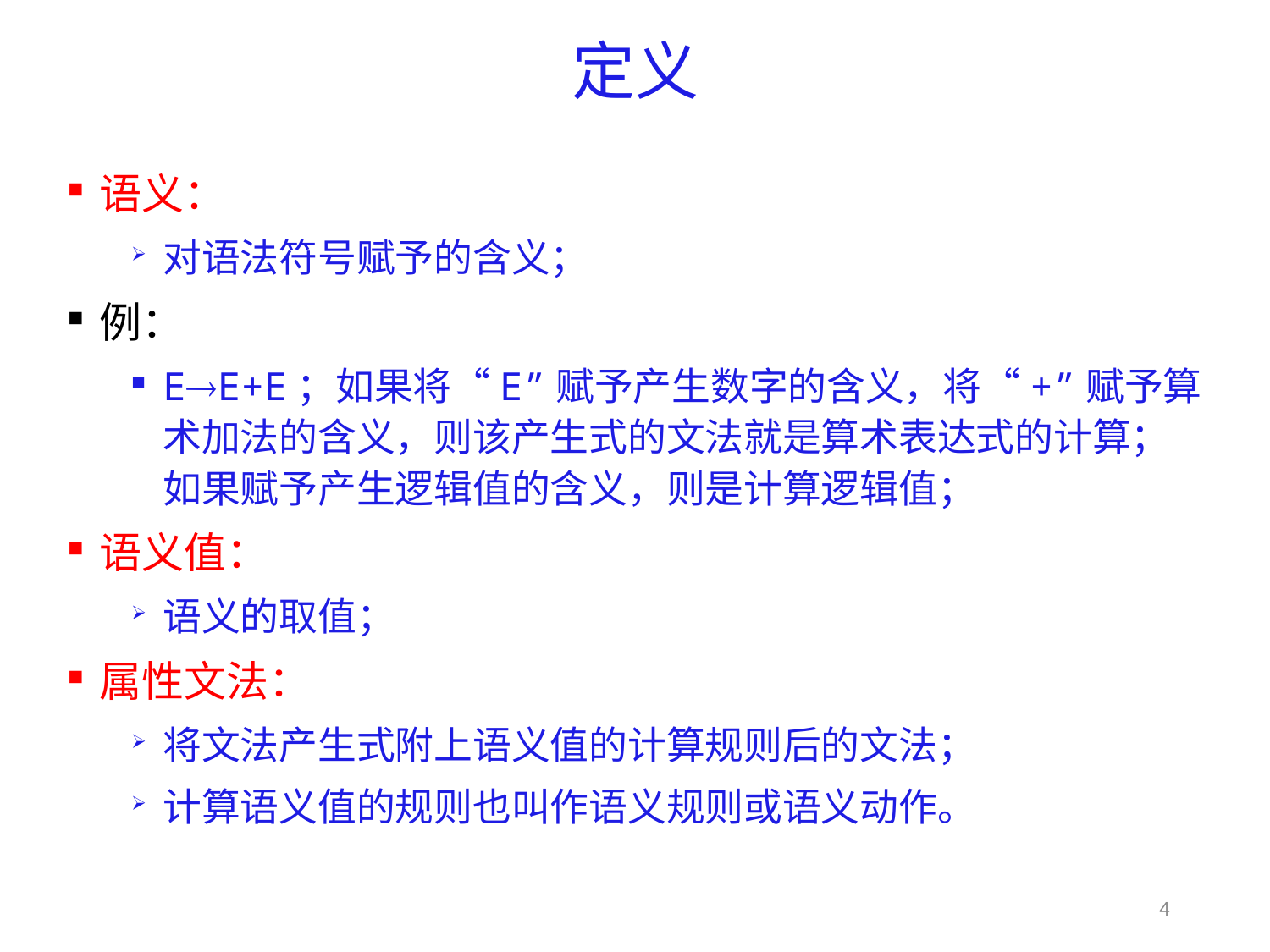

# 定义
语义：
对语法符号赋予的含义；
例：
E→E+E；如果将“E”赋予产生数字的含义，将“+”赋予算术加法的含义，则该产生式的文法就是算术表达式的计算；如果赋予产生逻辑值的含义，则是计算逻辑值；
语义值：
语义的取值；
属性文法：
将文法产生式附上语义值的计算规则后的文法；
计算语义值的规则也叫作语义规则或语义动作。
4